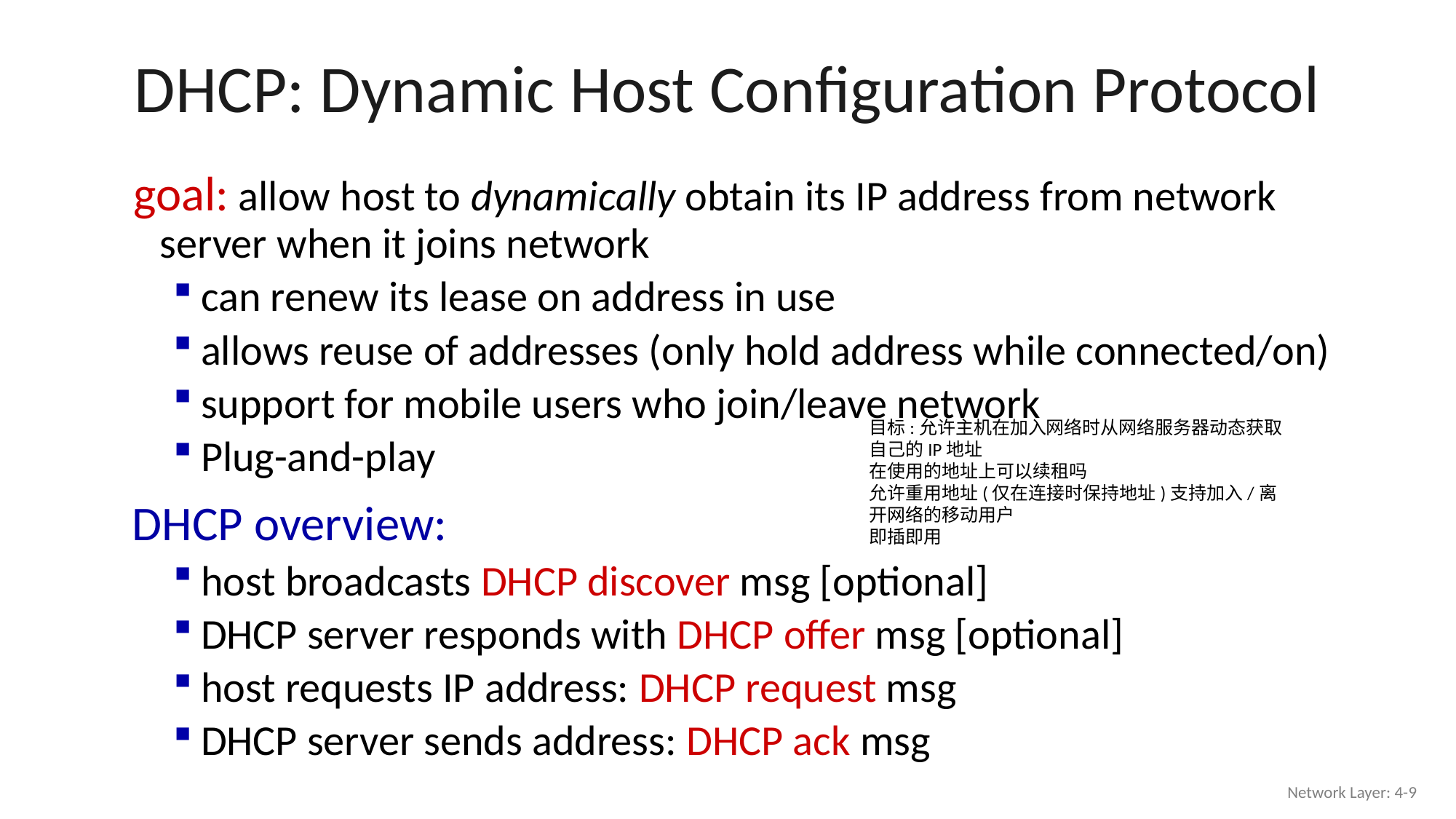

# DHCP: Dynamic Host Configuration Protocol
goal: allow host to dynamically obtain its IP address from network server when it joins network
can renew its lease on address in use
allows reuse of addresses (only hold address while connected/on)
support for mobile users who join/leave network
Plug-and-play

目标:允许主机在加入网络时从网络服务器动态获取自己的IP地址
在使用的地址上可以续租吗
允许重用地址(仅在连接时保持地址)支持加入/离开网络的移动用户
即插即用
DHCP overview:
host broadcasts DHCP discover msg [optional]
DHCP server responds with DHCP offer msg [optional]
host requests IP address: DHCP request msg
DHCP server sends address: DHCP ack msg

Network Layer: 4-9